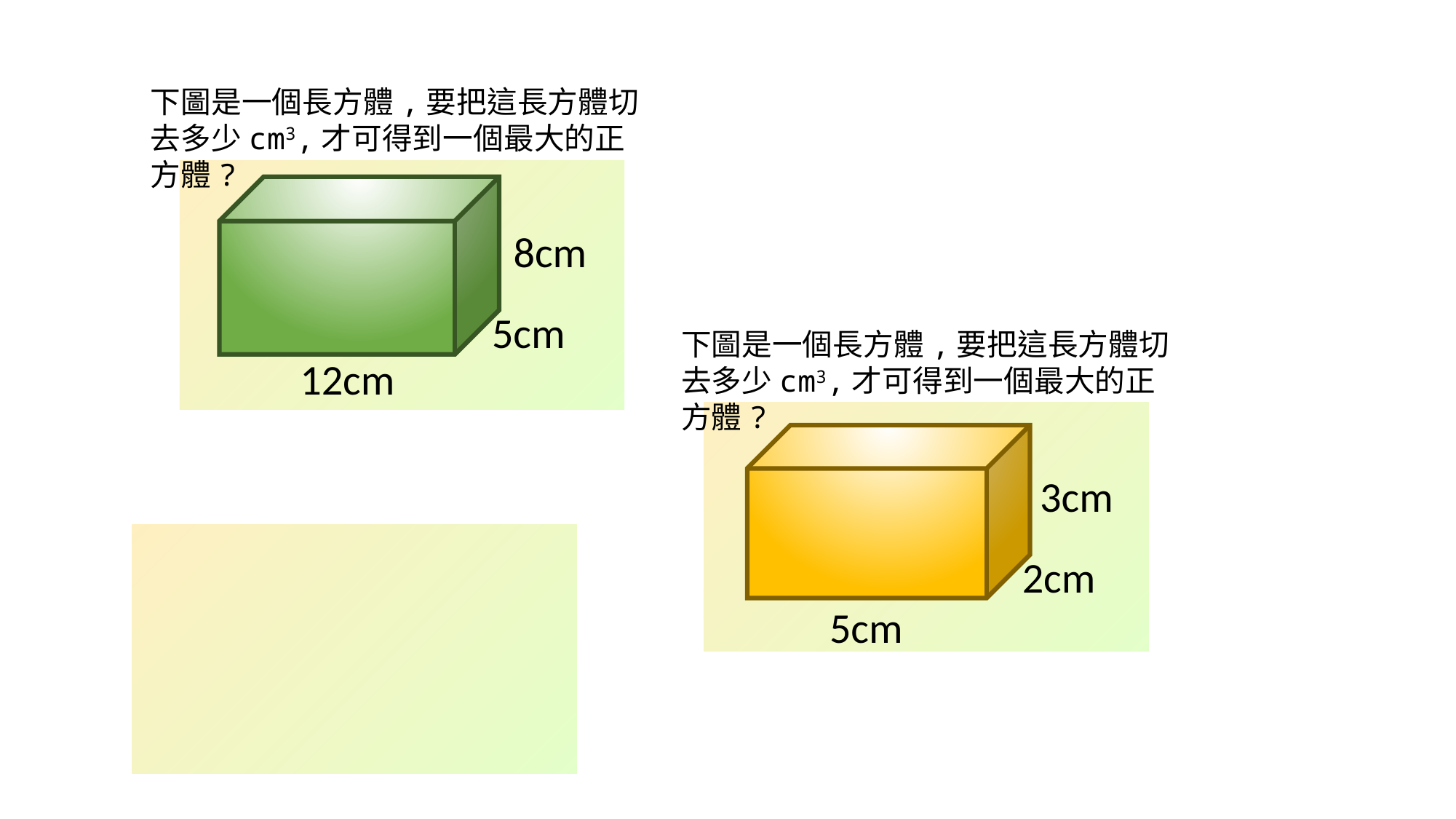

下圖是一個長方體,要把這長方體切去多少cm3,才可得到一個最大的正方體?

8cm
5cm

下圖是一個長方體,要把這長方體切去多少cm3,才可得到一個最大的正方體?
12cm

3cm

2cm
5cm